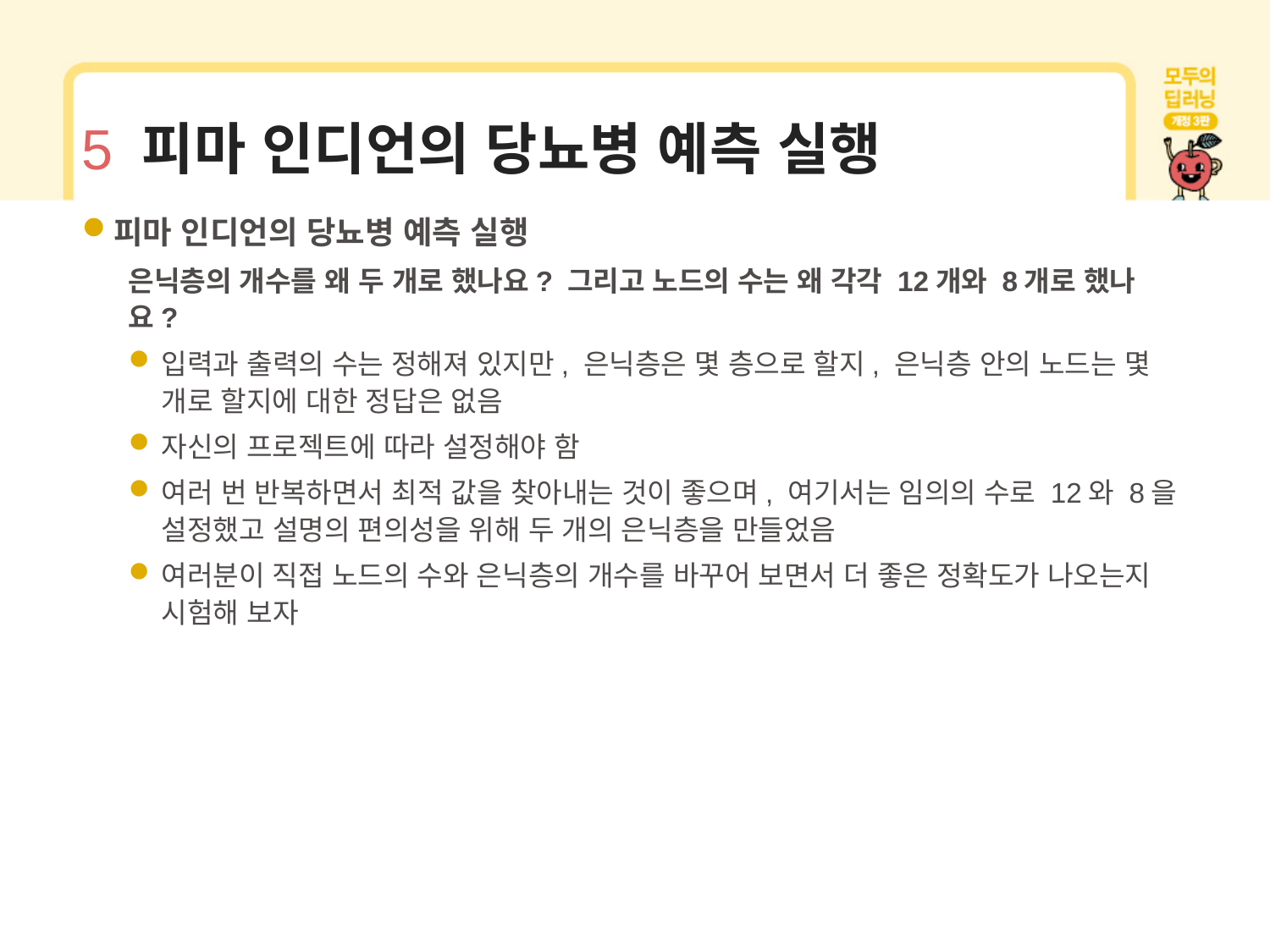

# 5 피마 인디언의 당뇨병 예측 실행
피마 인디언의 당뇨병 예측 실행
은닉층의 개수를 왜 두 개로 했나요? 그리고 노드의 수는 왜 각각 12개와 8개로 했나요?
입력과 출력의 수는 정해져 있지만, 은닉층은 몇 층으로 할지, 은닉층 안의 노드는 몇 개로 할지에 대한 정답은 없음
자신의 프로젝트에 따라 설정해야 함
여러 번 반복하면서 최적 값을 찾아내는 것이 좋으며, 여기서는 임의의 수로 12와 8을 설정했고 설명의 편의성을 위해 두 개의 은닉층을 만들었음
여러분이 직접 노드의 수와 은닉층의 개수를 바꾸어 보면서 더 좋은 정확도가 나오는지 시험해 보자